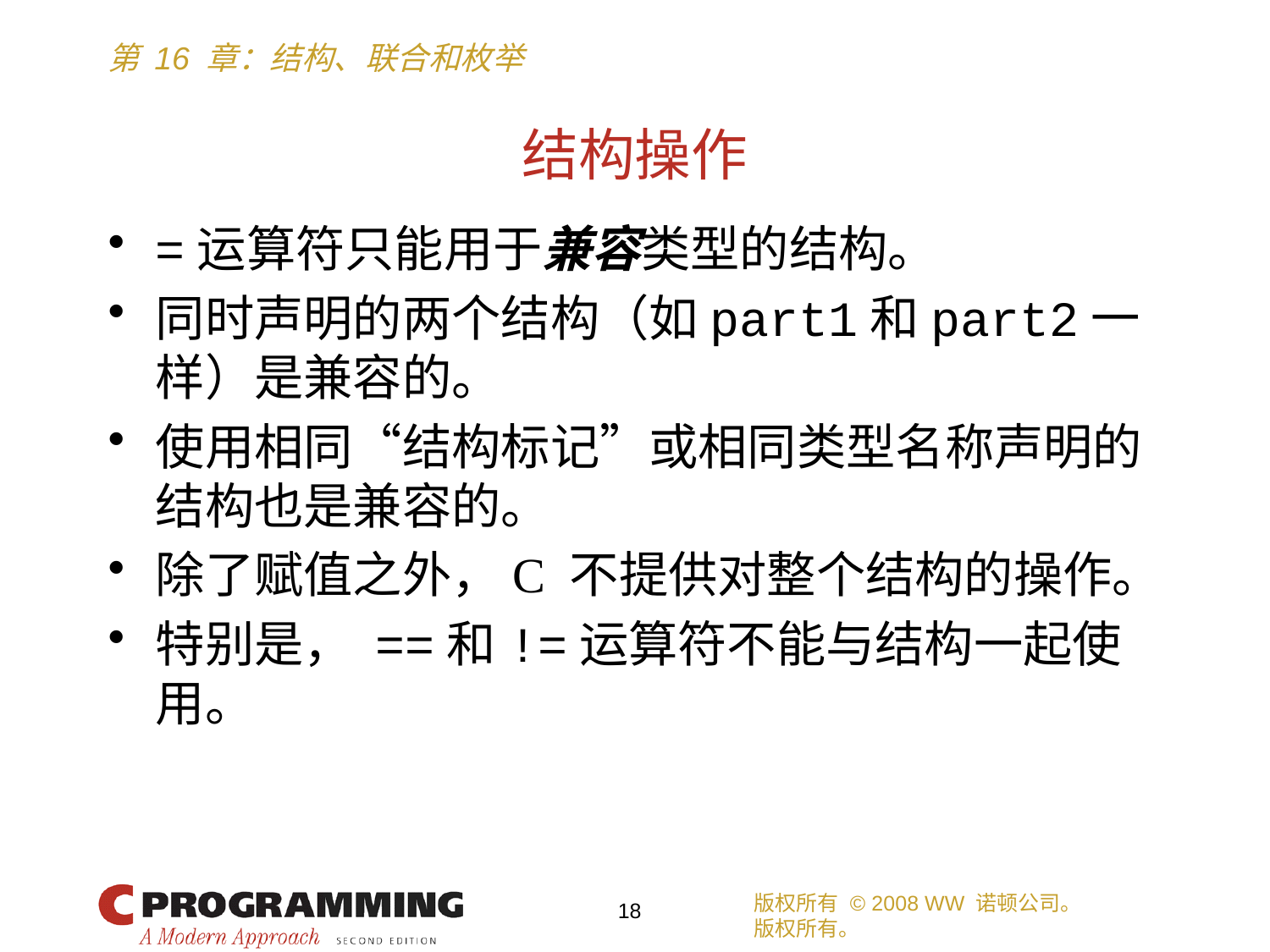

# 结构操作
=运算符只能用于兼容类型的结构。
同时声明的两个结构（如part1和part2一样）是兼容的。
使用相同“结构标记”或相同类型名称声明的结构也是兼容的。
除了赋值之外，C 不提供对整个结构的操作。
特别是， ==和!=运算符不能与结构一起使用。
版权所有 © 2008 WW 诺顿公司。
版权所有。
18